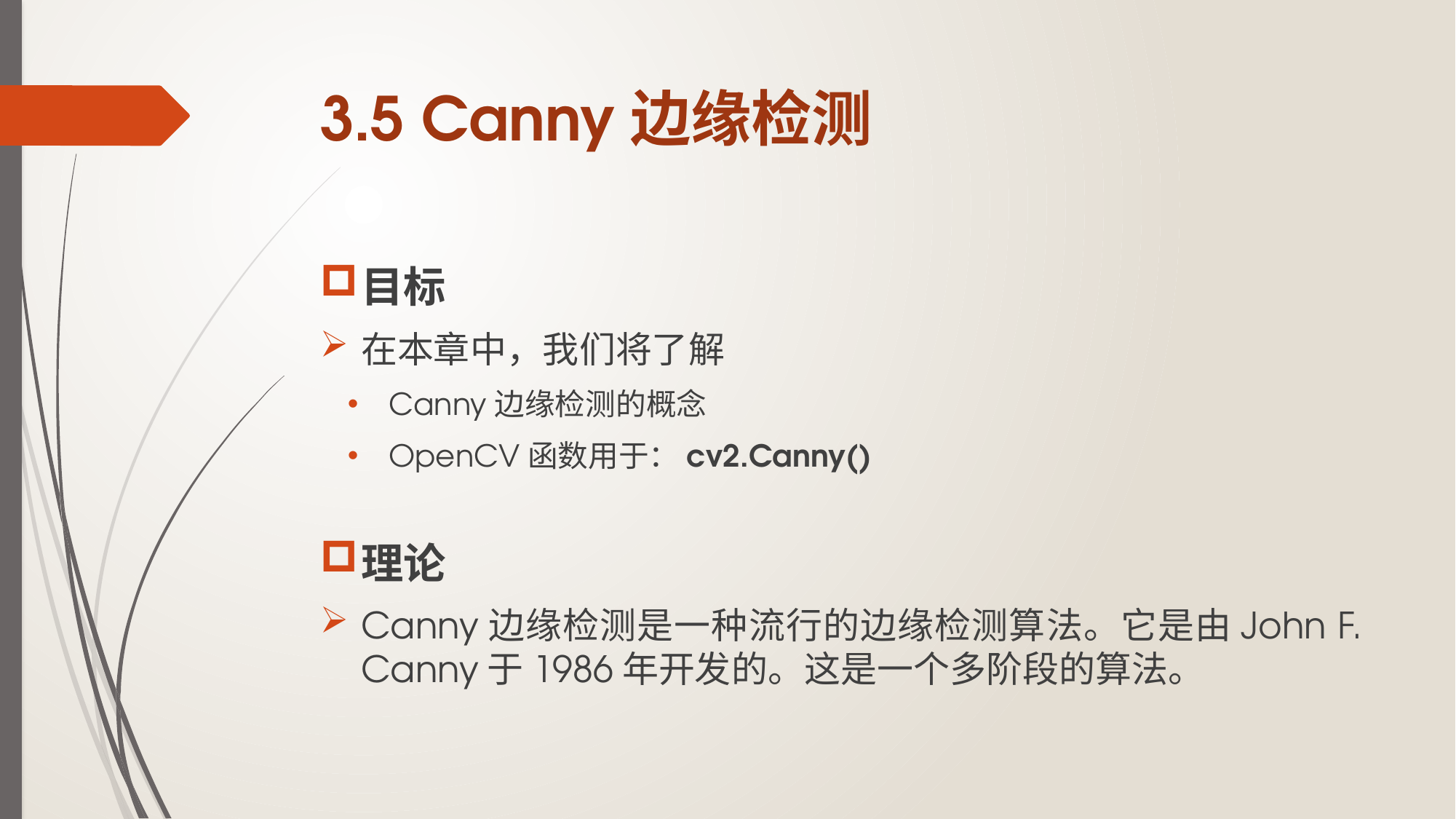

# 3.5 Canny边缘检测
目标
在本章中，我们将了解
Canny边缘检测的概念
OpenCV函数用于：cv2.Canny()

理论
Canny边缘检测是一种流行的边缘检测算法。它是由John F. Canny于1986年开发的。这是一个多阶段的算法。